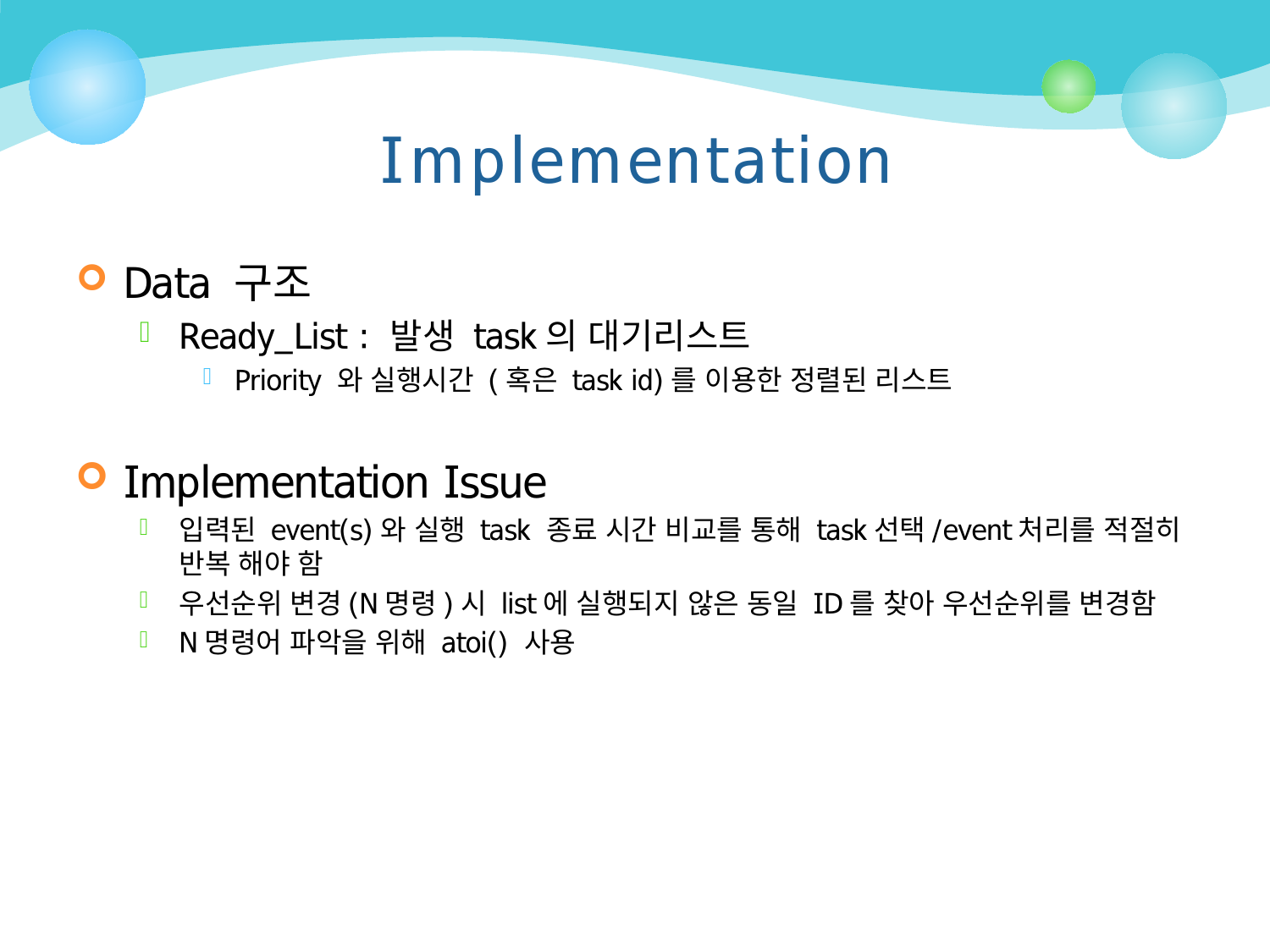

# Implementation
Data 구조
Ready_List : 발생 task의 대기리스트
Priority 와 실행시간 (혹은 task id)를 이용한 정렬된 리스트

Implementation Issue
입력된 event(s)와 실행 task 종료 시간 비교를 통해 task선택/event처리를 적절히  반복 해야 함
우선순위 변경(N명령)시 list에 실행되지 않은 동일 ID를 찾아 우선순위를 변경함
N명령어 파악을 위해 atoi() 사용